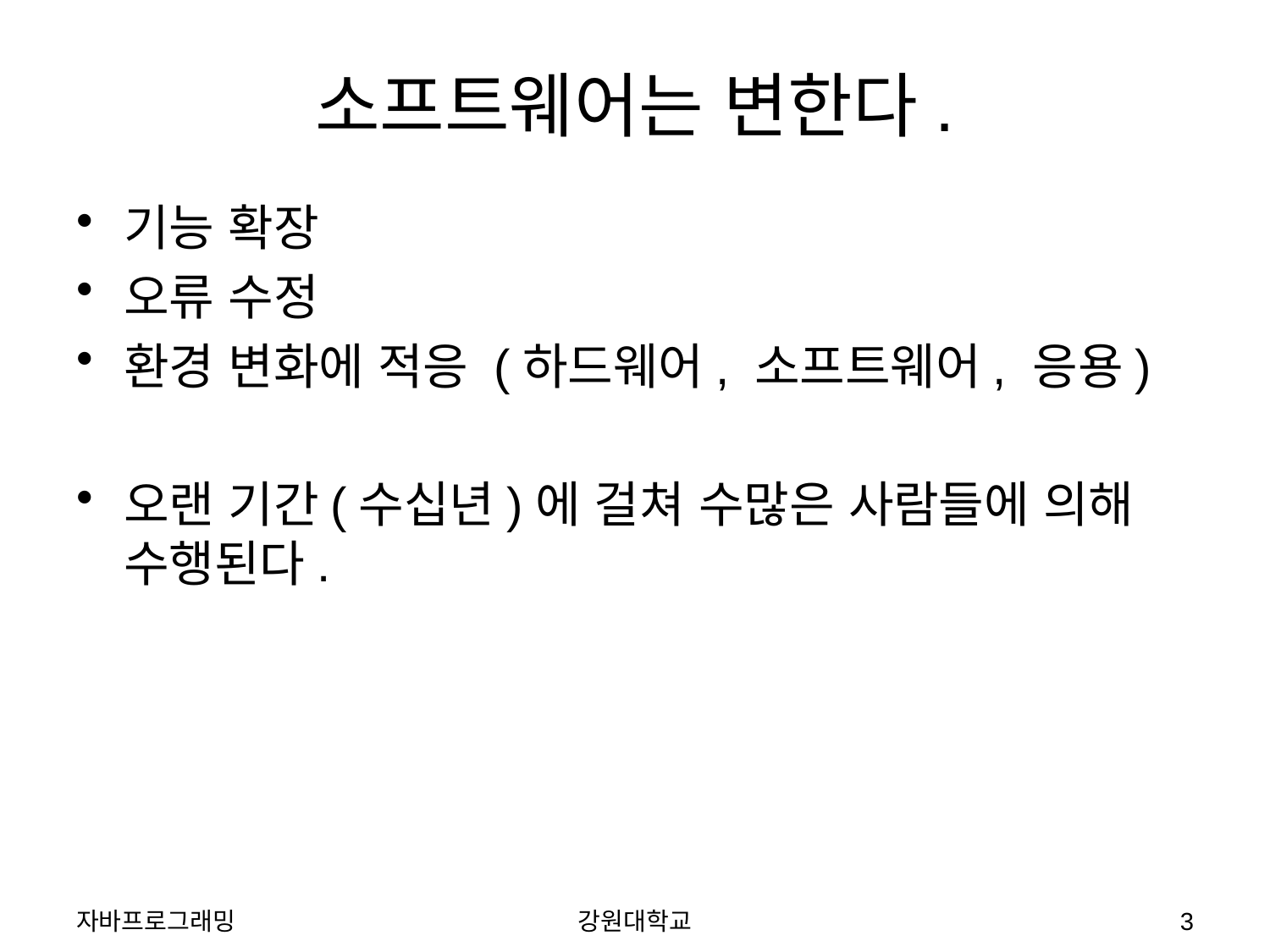

# 소프트웨어는 변한다.
기능 확장
오류 수정
환경 변화에 적응 (하드웨어, 소프트웨어, 응용)

오랜 기간(수십년)에 걸쳐 수많은 사람들에 의해 수행된다.

자바프로그래밍
강원대학교
3